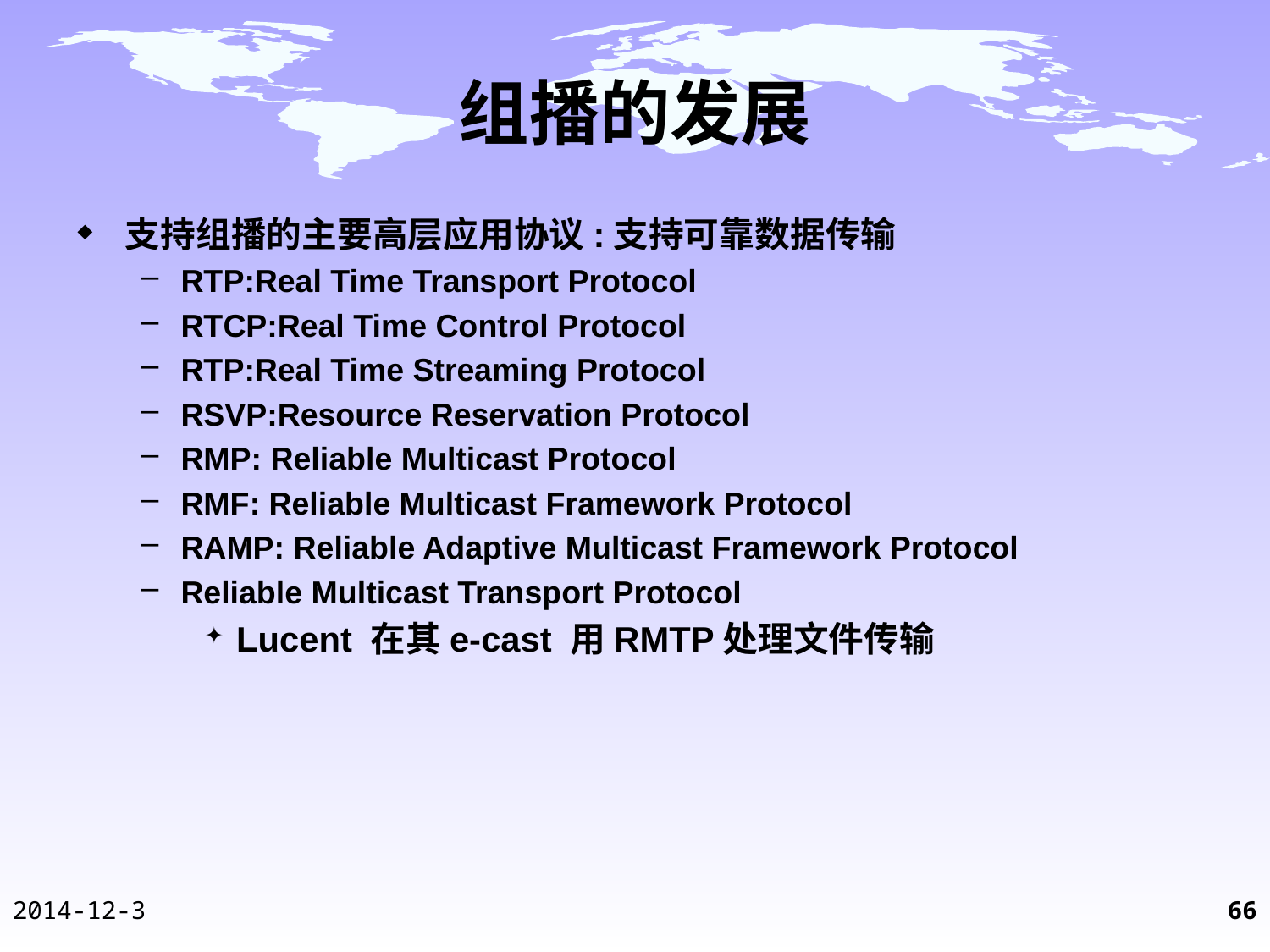

# 组播的发展
支持组播的主要高层应用协议:支持可靠数据传输
RTP:Real Time Transport Protocol
RTCP:Real Time Control Protocol
RTP:Real Time Streaming Protocol
RSVP:Resource Reservation Protocol
RMP: Reliable Multicast Protocol
RMF: Reliable Multicast Framework Protocol
RAMP: Reliable Adaptive Multicast Framework Protocol
Reliable Multicast Transport Protocol
Lucent 在其e-cast 用RMTP处理文件传输
2014-12-3
66